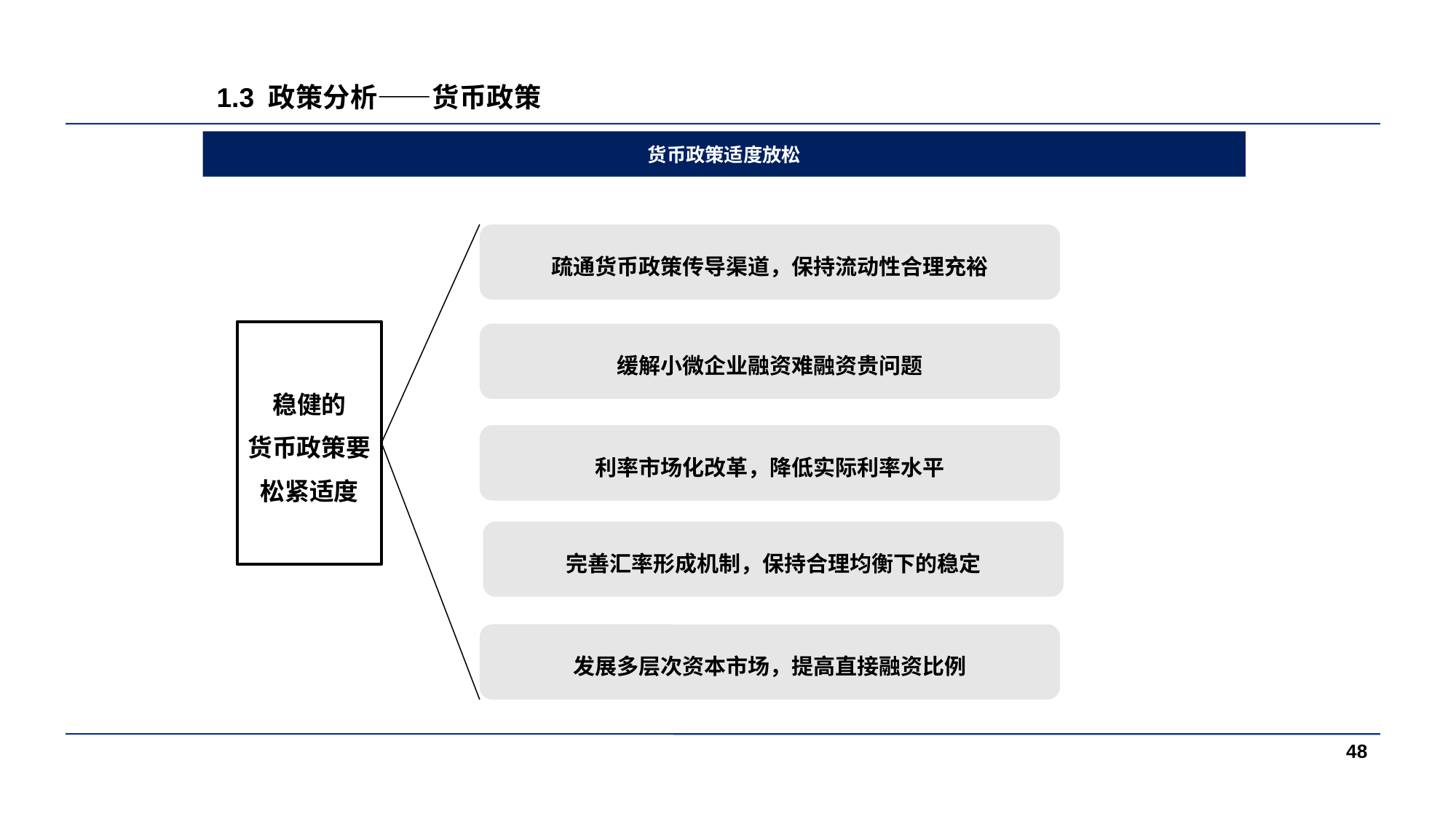

# 1.3 政策分析——货币政策
货币政策适度放松
疏通货币政策传导渠道，保持流动性合理充裕
稳健的
货币政策要
松紧适度
缓解小微企业融资难融资贵问题
利率市场化改革，降低实际利率水平
完善汇率形成机制，保持合理均衡下的稳定
发展多层次资本市场，提高直接融资比例